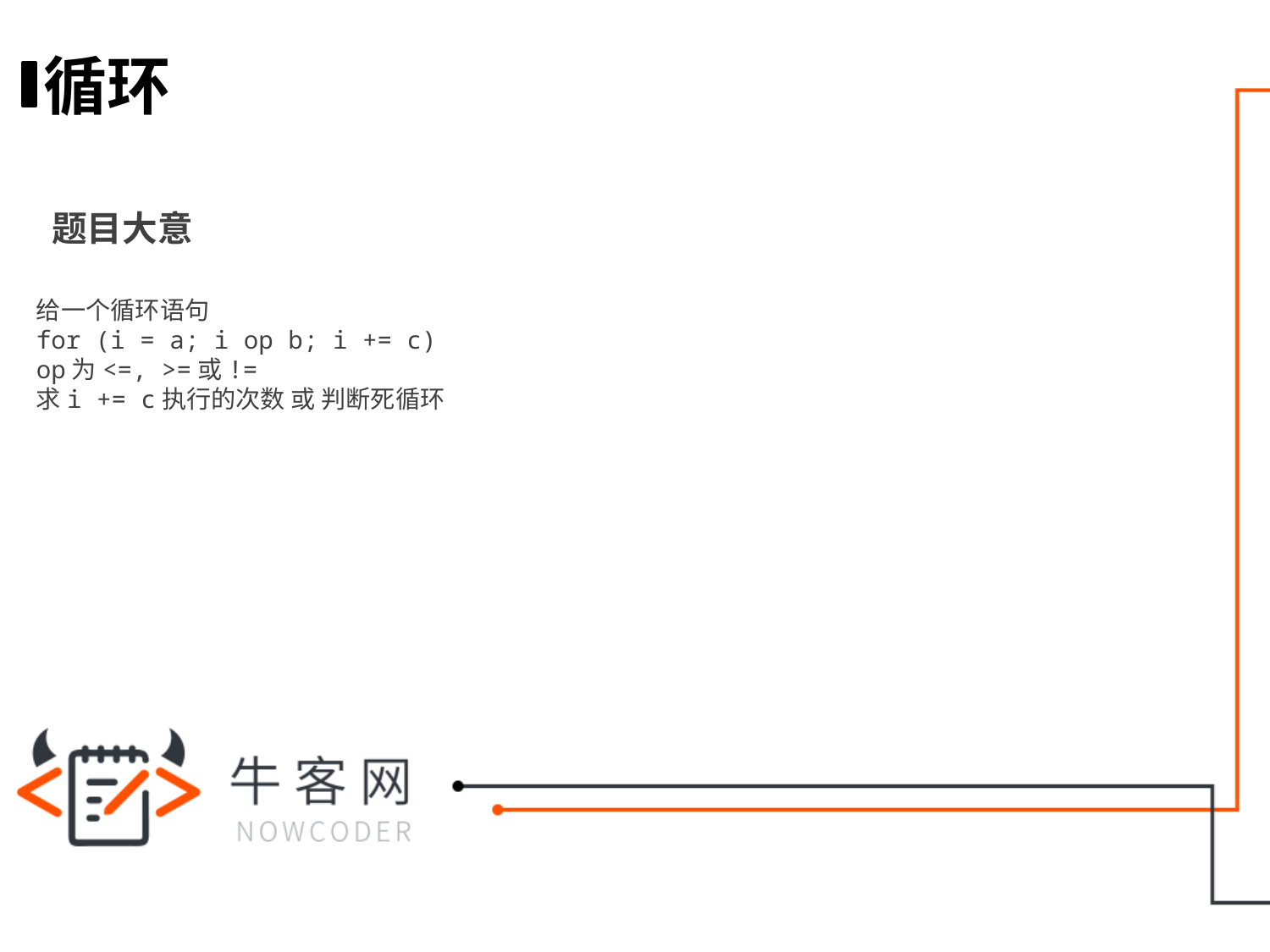

循环

题目大意
给一个循环语句
for (i = a; i op b; i += c)
op为<=, >=或!=
求i += c执行的次数 或 判断死循环